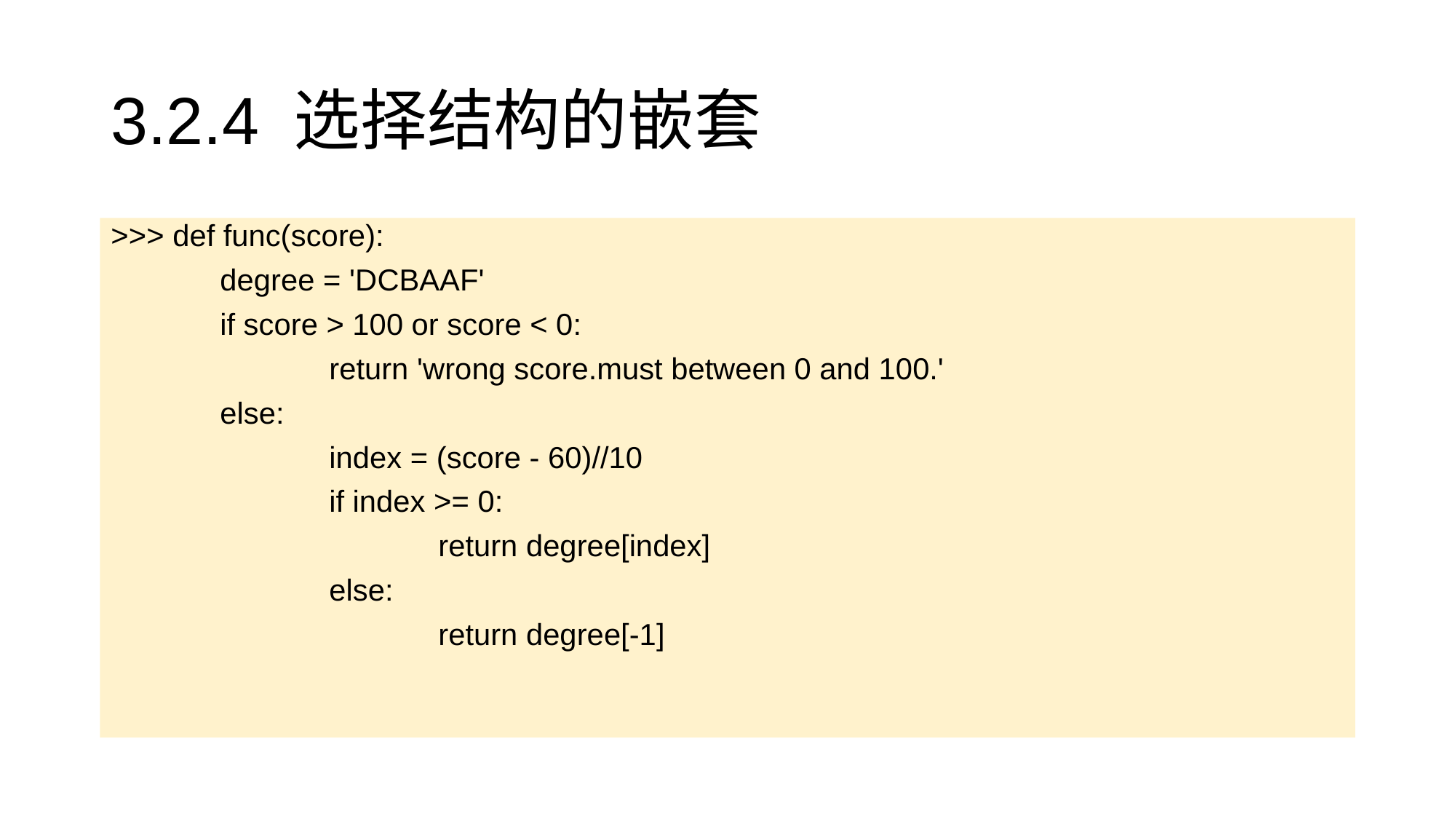

# 3.2.4 选择结构的嵌套
>>> def func(score):
	degree = 'DCBAAF'
	if score > 100 or score < 0:
		return 'wrong score.must between 0 and 100.'
	else:
		index = (score - 60)//10
		if index >= 0:
			return degree[index]
		else:
			return degree[-1]